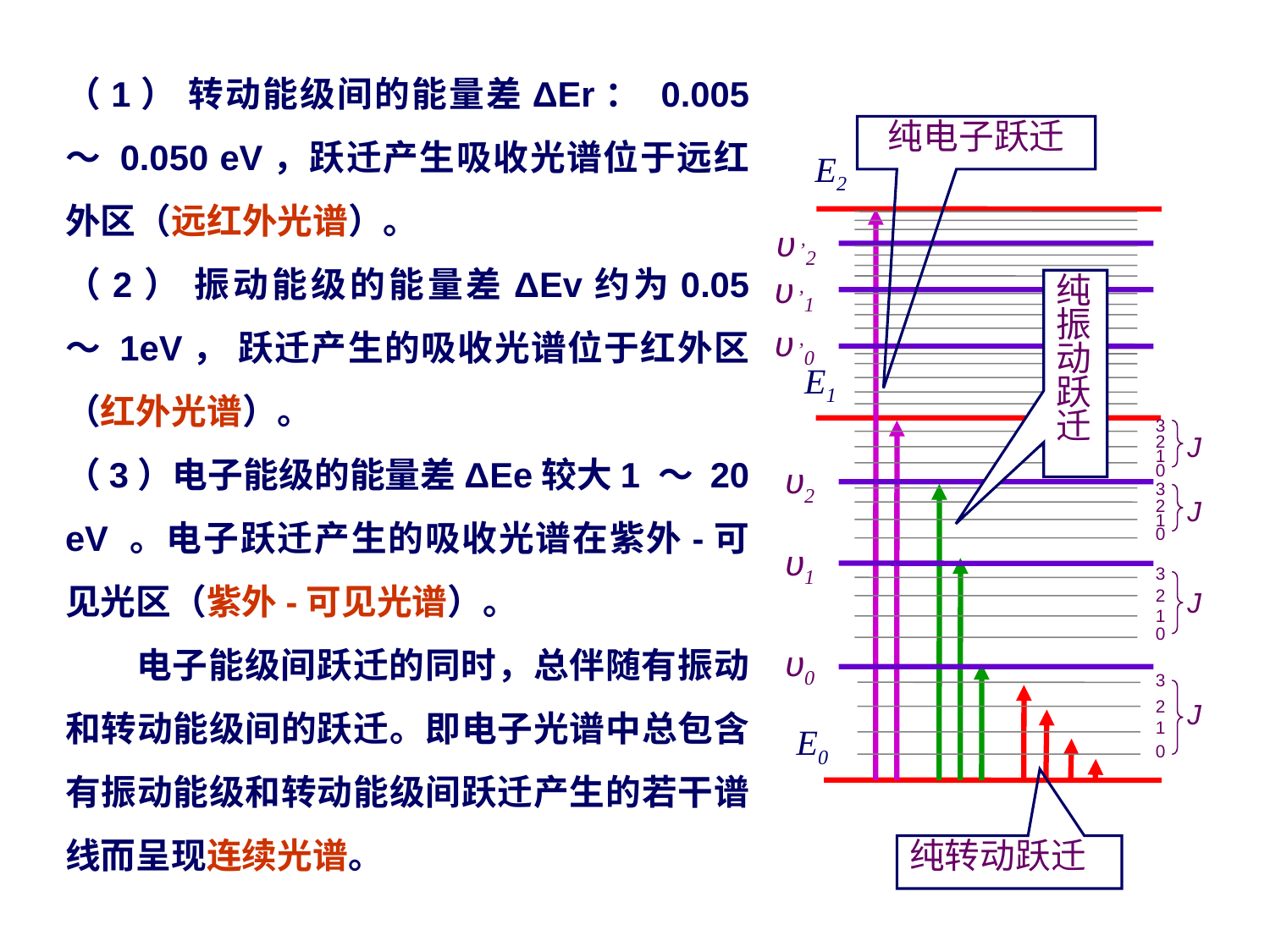

（1） 转动能级间的能量差ΔΕr： 0.005 ～ 0.050 eV，跃迁产生吸收光谱位于远红外区（远红外光谱）。
（2） 振动能级的能量差ΔΕv约为0.05 ～ 1eV， 跃迁产生的吸收光谱位于红外区（红外光谱）。
（3）电子能级的能量差ΔΕe较大1 ～ 20 eV 。电子跃迁产生的吸收光谱在紫外-可见光区（紫外-可见光谱）。
       电子能级间跃迁的同时，总伴随有振动和转动能级间的跃迁。即电子光谱中总包含有振动能级和转动能级间跃迁产生的若干谱线而呈现连续光谱。
纯电子跃迁
E2

E1

E0

3

2
J
0
1
3

2
J
0
1
3

2
J
0
1
3

2
J
0
1
υ ,2

υ ,1
υ ,0
υ2
υ1
υ0
纯振动跃迁

纯转动跃迁